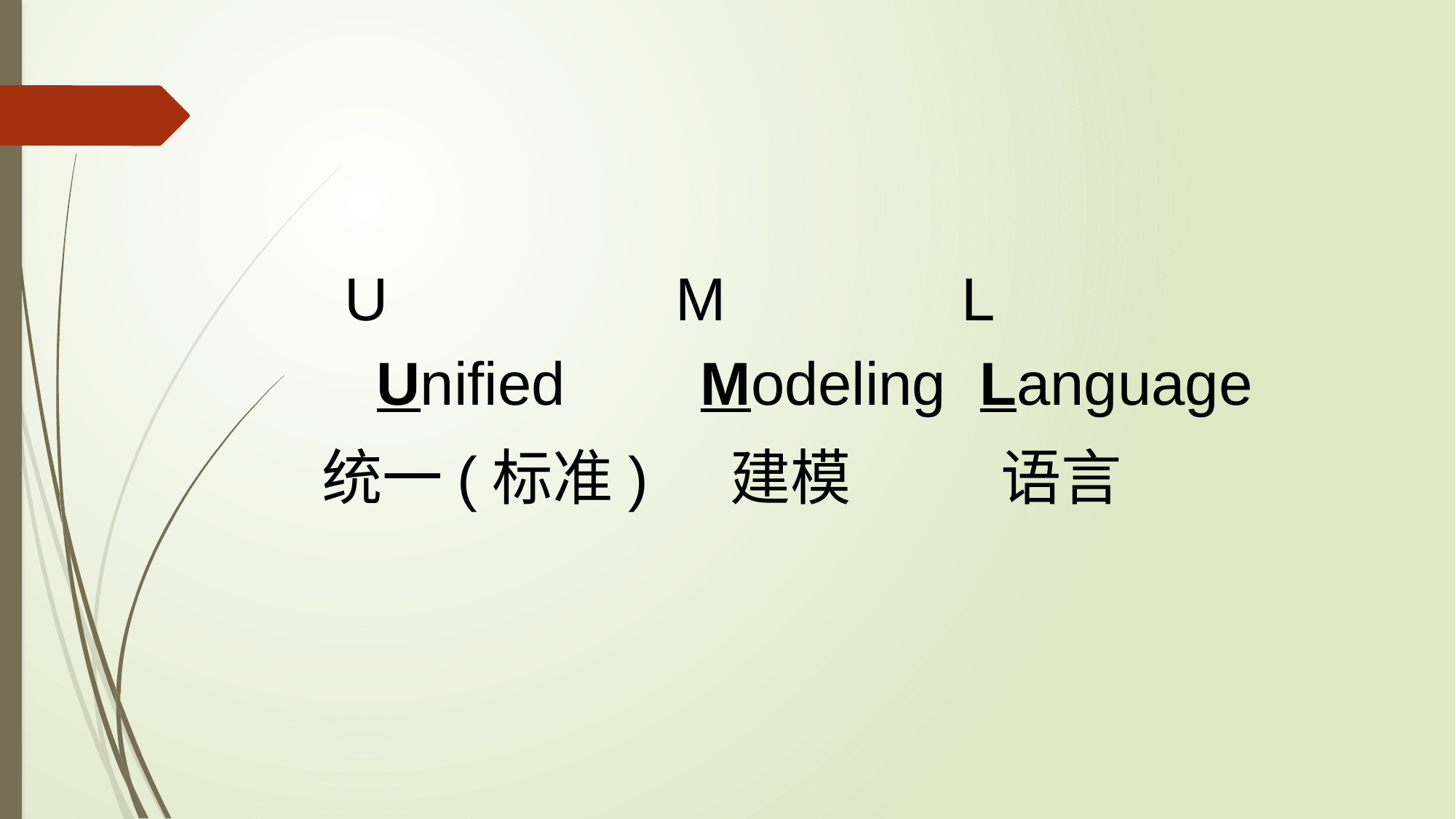

U                 M              L
Unified        Modeling  Language
统一(标准)    建模           语言